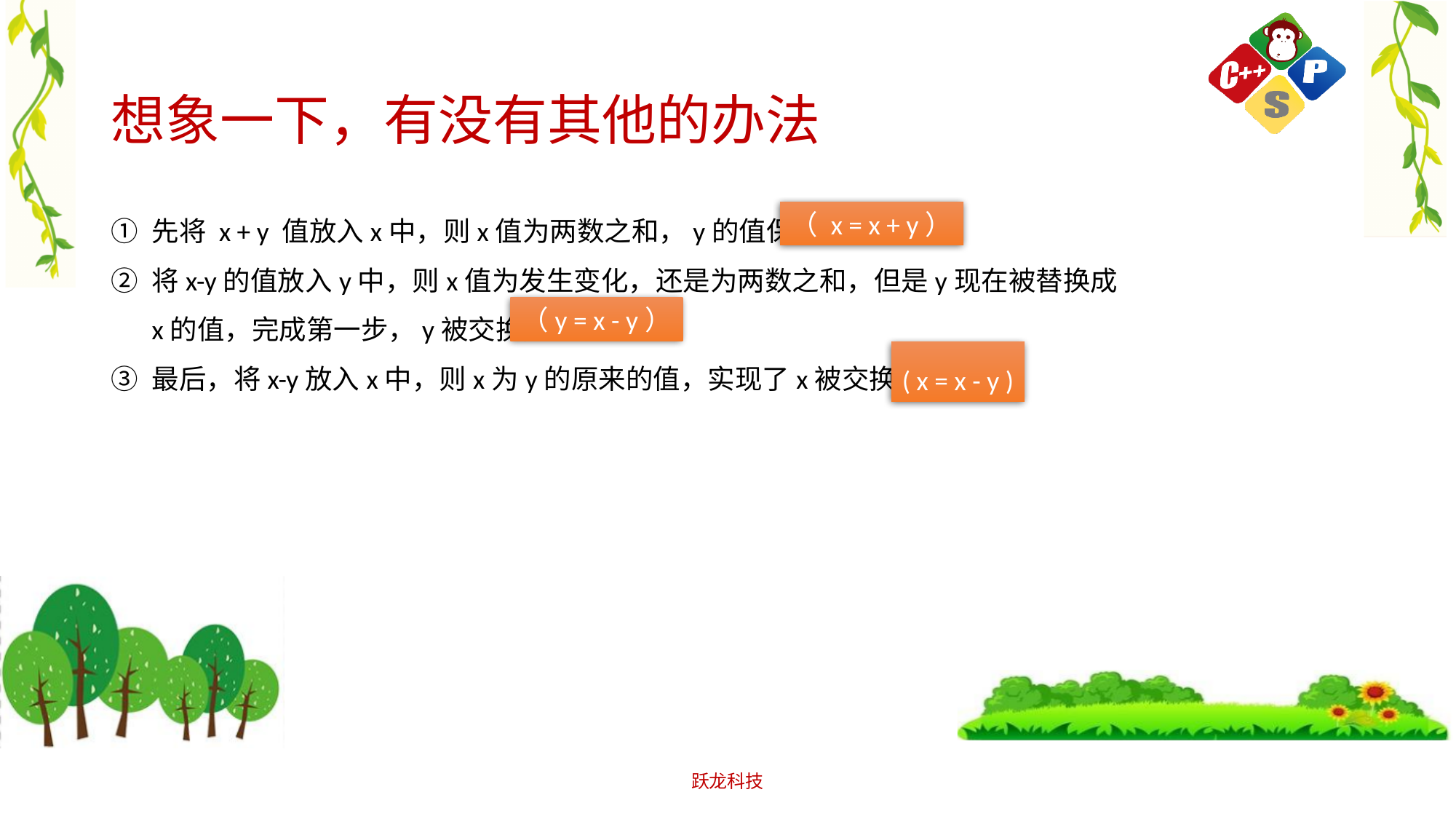

# 想象一下，有没有其他的办法
先将 x + y 值放入x中，则x值为两数之和，y的值保持
将x-y的值放入y中，则x值为发生变化，还是为两数之和，但是y现在被替换成x的值，完成第一步，y被交换成x
最后，将x-y放入x中，则x为y的原来的值，实现了x被交换成y
（ x = x + y）
（y = x - y）
( x = x - y )
跃龙科技